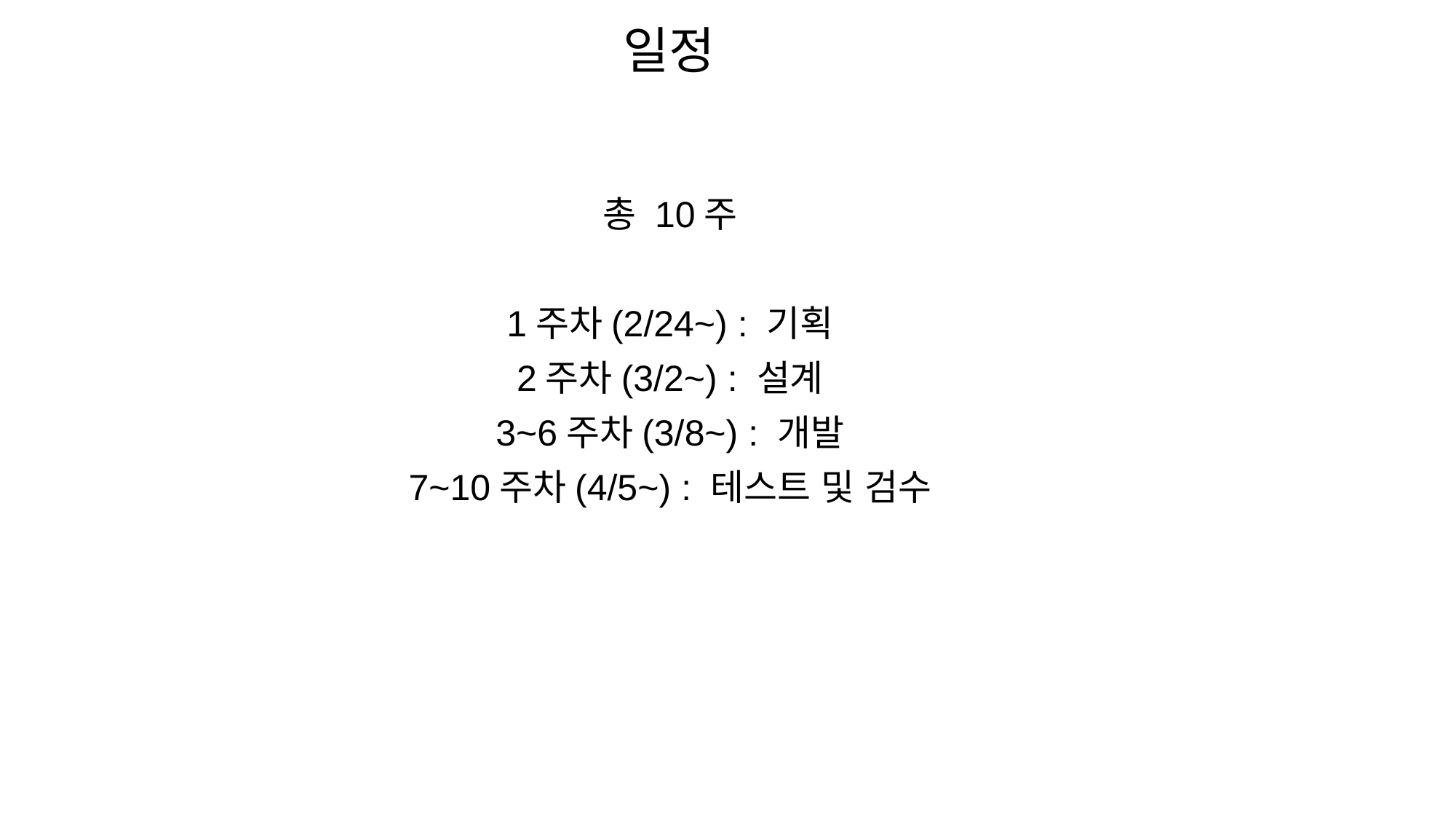

# 일정
총 10주

1주차(2/24~) : 기획
2주차(3/2~) : 설계
3~6주차(3/8~) : 개발
7~10주차(4/5~) : 테스트 및 검수